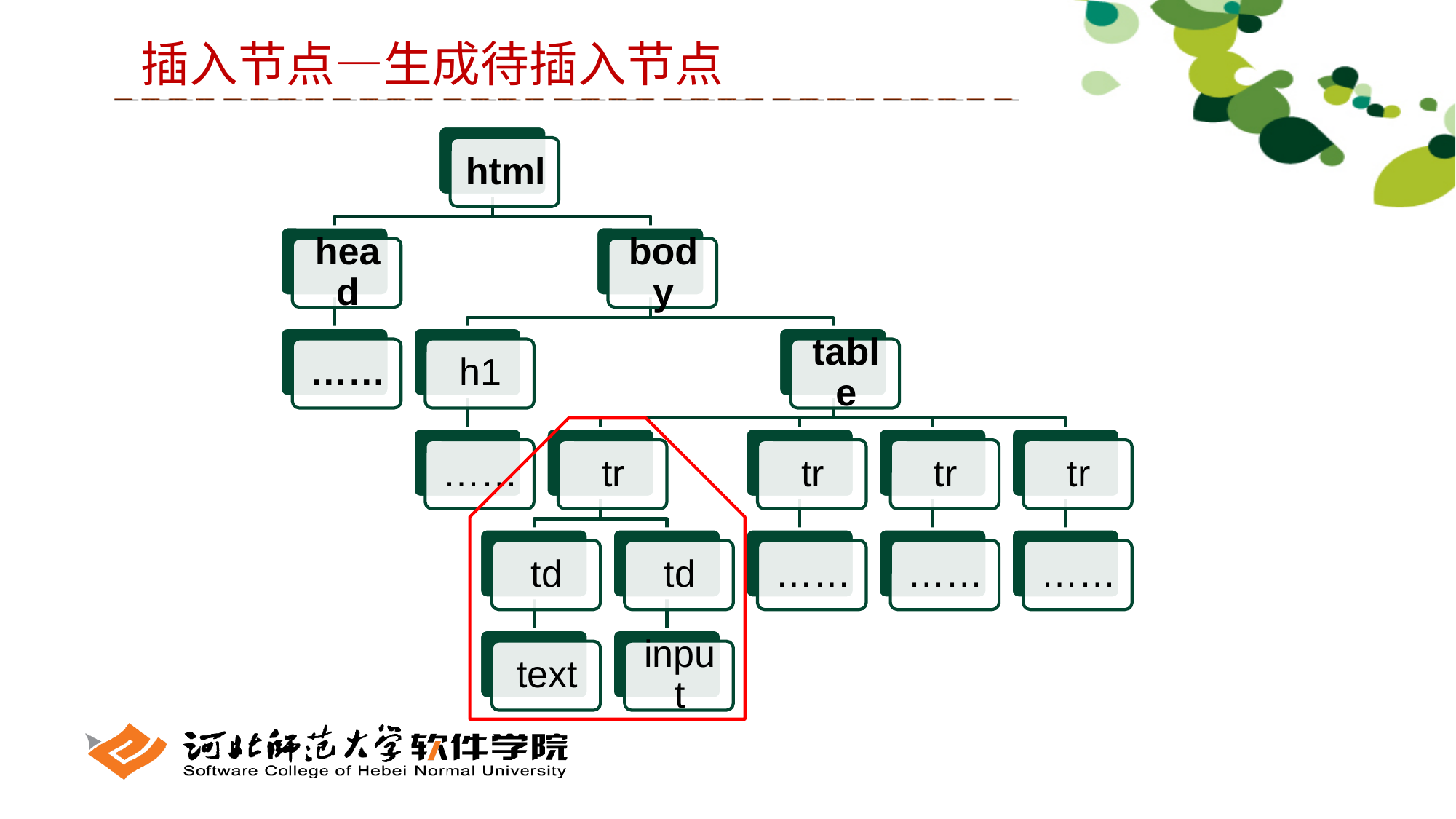

插入节点—生成待插入节点
html
head
……
body
h1
……
table
tr
td
text
td
input
tr
……
tr
……
tr
……